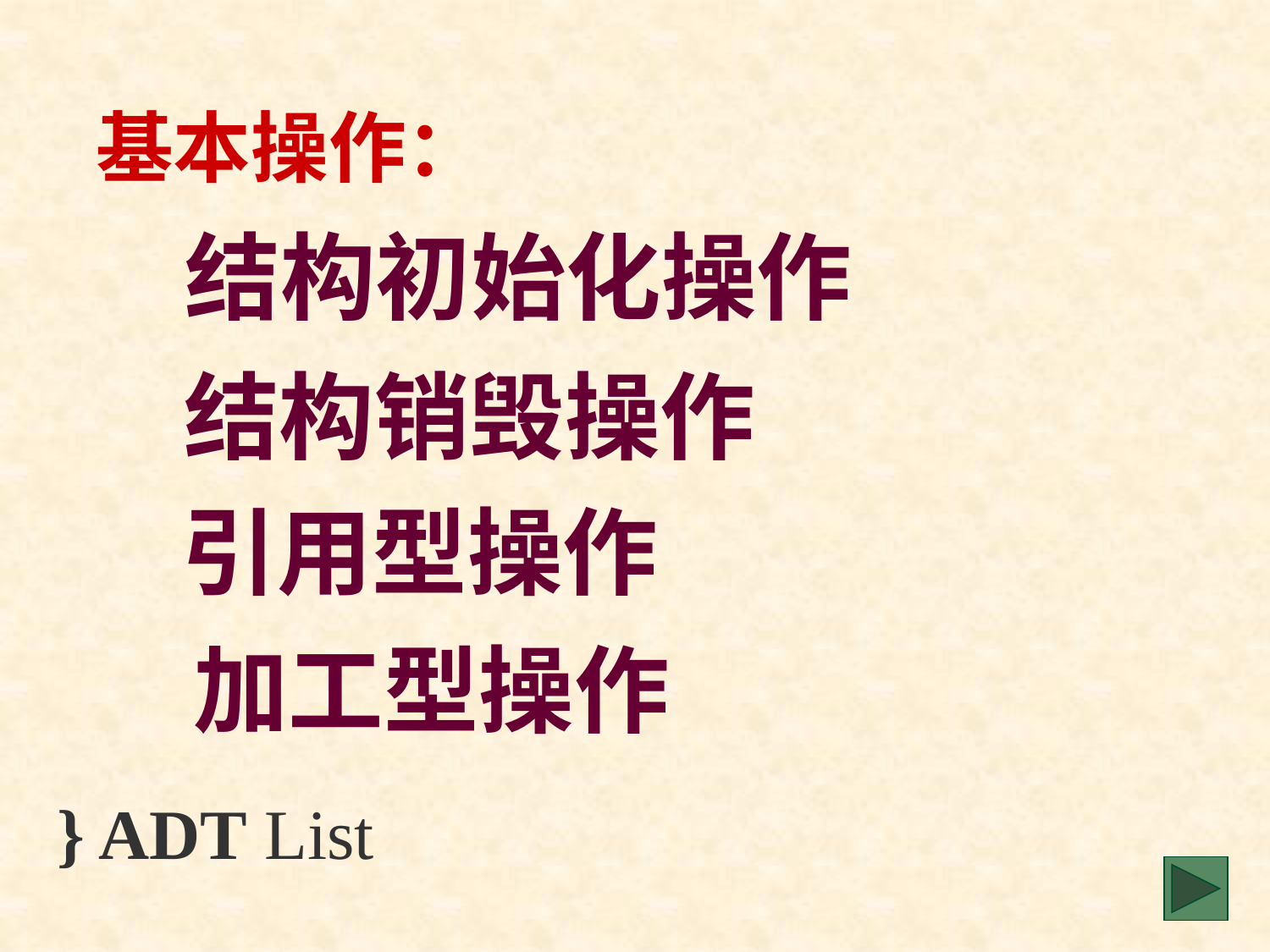

基本操作：
 结构初始化操作
结构销毁操作
 引用型操作
 加工型操作
} ADT List